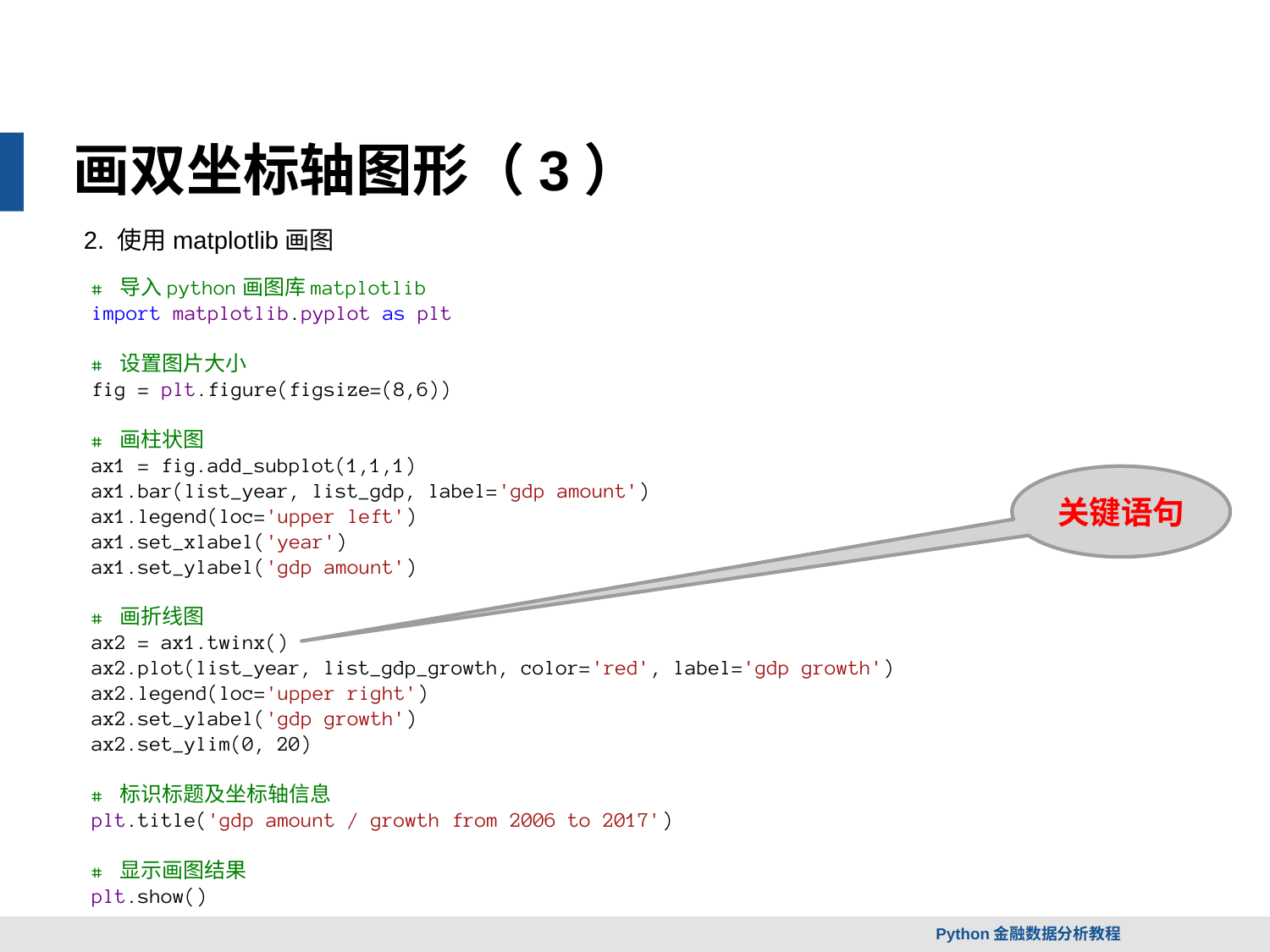

画双坐标轴图形（3）
2. 使用matplotlib画图
# 导入python画图库matplotlib
import matplotlib.pyplot as plt

# 设置图片大小
fig = plt.figure(figsize=(8,6))

# 画柱状图
ax1 = fig.add_subplot(1,1,1)
ax1.bar(list_year, list_gdp, label='gdp amount')
ax1.legend(loc='upper left')
ax1.set_xlabel('year')
ax1.set_ylabel('gdp amount')

# 画折线图
ax2 = ax1.twinx()
ax2.plot(list_year, list_gdp_growth, color='red', label='gdp growth')
ax2.legend(loc='upper right')
ax2.set_ylabel('gdp growth')
ax2.set_ylim(0, 20)

# 标识标题及坐标轴信息
plt.title('gdp amount / growth from 2006 to 2017')

# 显示画图结果
plt.show()
关键语句
Python金融数据分析教程